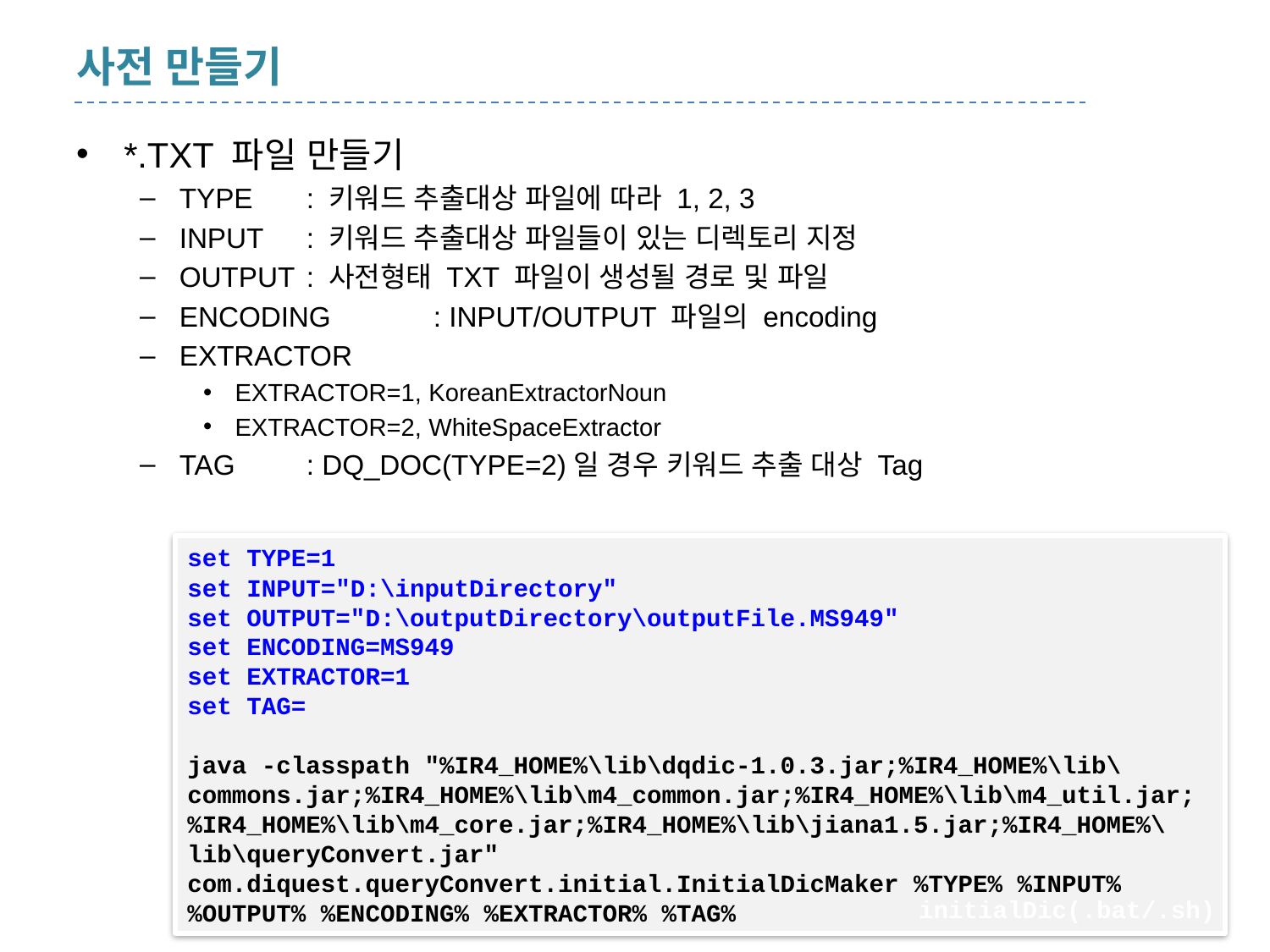

# 사전 만들기
*.TXT 파일 만들기
TYPE	: 키워드 추출대상 파일에 따라 1, 2, 3
INPUT	: 키워드 추출대상 파일들이 있는 디렉토리 지정
OUTPUT	: 사전형태 TXT 파일이 생성될 경로 및 파일
ENCODING	: INPUT/OUTPUT 파일의 encoding
EXTRACTOR
EXTRACTOR=1, KoreanExtractorNoun
EXTRACTOR=2, WhiteSpaceExtractor
TAG	: DQ_DOC(TYPE=2)일 경우 키워드 추출 대상 Tag
set TYPE=1
set INPUT="D:\inputDirectory"
set OUTPUT="D:\outputDirectory\outputFile.MS949"
set ENCODING=MS949
set EXTRACTOR=1
set TAG=

java -classpath "%IR4_HOME%\lib\dqdic-1.0.3.jar;%IR4_HOME%\lib\commons.jar;%IR4_HOME%\lib\m4_common.jar;%IR4_HOME%\lib\m4_util.jar;%IR4_HOME%\lib\m4_core.jar;%IR4_HOME%\lib\jiana1.5.jar;%IR4_HOME%\lib\queryConvert.jar" com.diquest.queryConvert.initial.InitialDicMaker %TYPE% %INPUT% %OUTPUT% %ENCODING% %EXTRACTOR% %TAG%
initialDic(.bat/.sh)